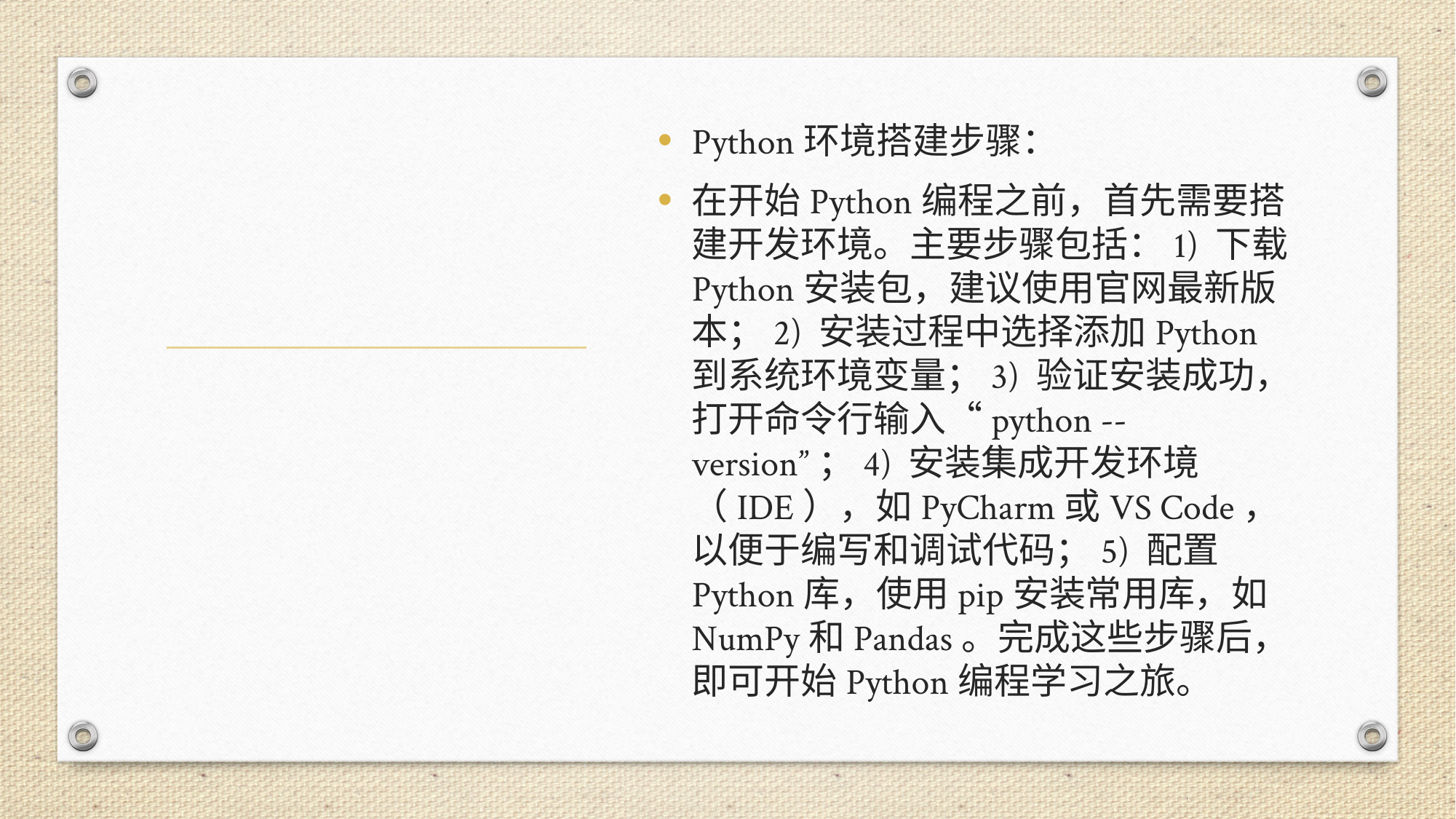

Python环境搭建步骤：
在开始Python编程之前，首先需要搭建开发环境。主要步骤包括：1) 下载Python安装包，建议使用官网最新版本；2) 安装过程中选择添加Python到系统环境变量；3) 验证安装成功，打开命令行输入“python --version”；4) 安装集成开发环境（IDE），如PyCharm或VS Code，以便于编写和调试代码；5) 配置Python库，使用pip安装常用库，如NumPy和Pandas。完成这些步骤后，即可开始Python编程学习之旅。
#